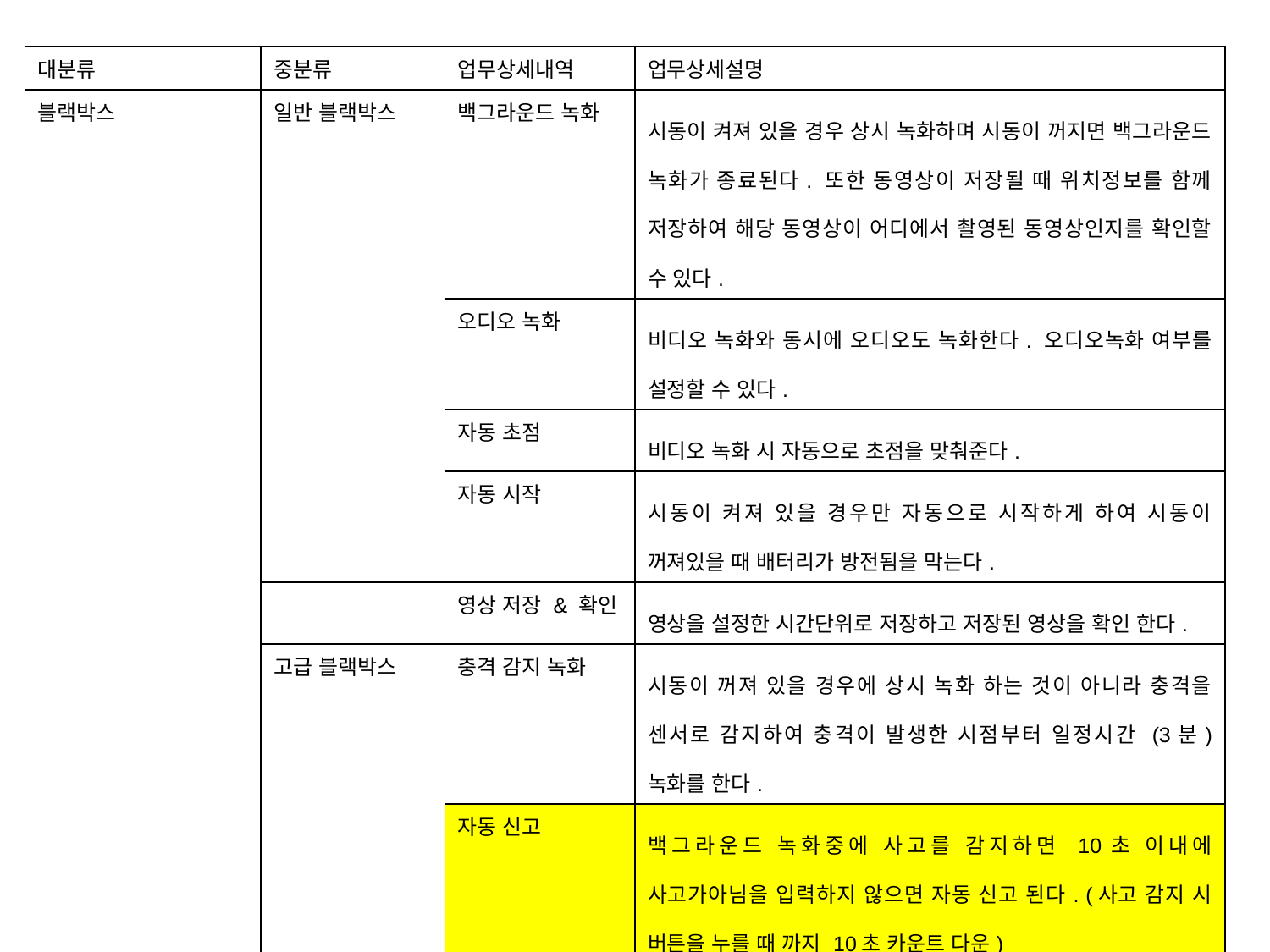

| 대분류 | 중분류 | 업무상세내역 | 업무상세설명 |
| --- | --- | --- | --- |
| 블랙박스 | 일반 블랙박스 | 백그라운드 녹화 | 시동이 켜져 있을 경우 상시 녹화하며 시동이 꺼지면 백그라운드 녹화가 종료된다. 또한 동영상이 저장될 때 위치정보를 함께 저장하여 해당 동영상이 어디에서 촬영된 동영상인지를 확인할 수 있다. |
|  |  | 오디오 녹화 | 비디오 녹화와 동시에 오디오도 녹화한다. 오디오녹화 여부를 설정할 수 있다. |
|  |  | 자동 초점 | 비디오 녹화 시 자동으로 초점을 맞춰준다. |
|  |  | 자동 시작 | 시동이 켜져 있을 경우만 자동으로 시작하게 하여 시동이 꺼져있을 때 배터리가 방전됨을 막는다. |
|  |  | 영상 저장 & 확인 | 영상을 설정한 시간단위로 저장하고 저장된 영상을 확인 한다. |
|  | 고급 블랙박스 | 충격 감지 녹화 | 시동이 꺼져 있을 경우에 상시 녹화 하는 것이 아니라 충격을 센서로 감지하여 충격이 발생한 시점부터 일정시간 (3분) 녹화를 한다. |
|  |  | 자동 신고 | 백그라운드 녹화중에 사고를 감지하면 10초 이내에 사고가아님을 입력하지 않으면 자동 신고 된다. (사고 감지 시 버튼을 누를 때 까지 10초 카운트 다운) |
|  |  | 야간 모드 | 시동이 꺼져있으면 전방 라이트가 나오지 않으므로 야간모드로 녹화 한다. |